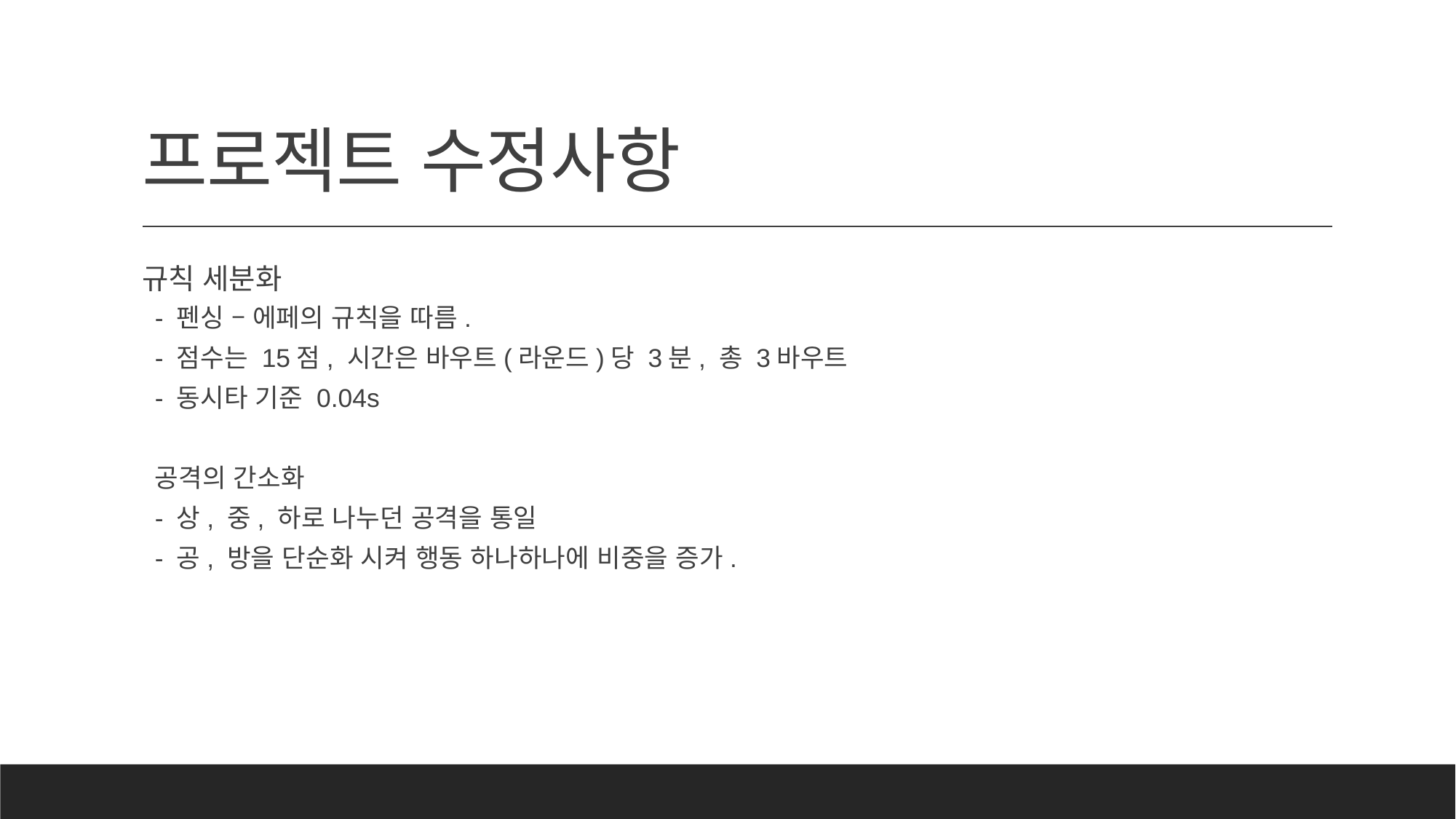

# 프로젝트 수정사항
규칙 세분화
- 펜싱 – 에페의 규칙을 따름.
- 점수는 15점, 시간은 바우트(라운드)당 3분, 총 3바우트
- 동시타 기준 0.04s

공격의 간소화
- 상, 중, 하로 나누던 공격을 통일
- 공, 방을 단순화 시켜 행동 하나하나에 비중을 증가.